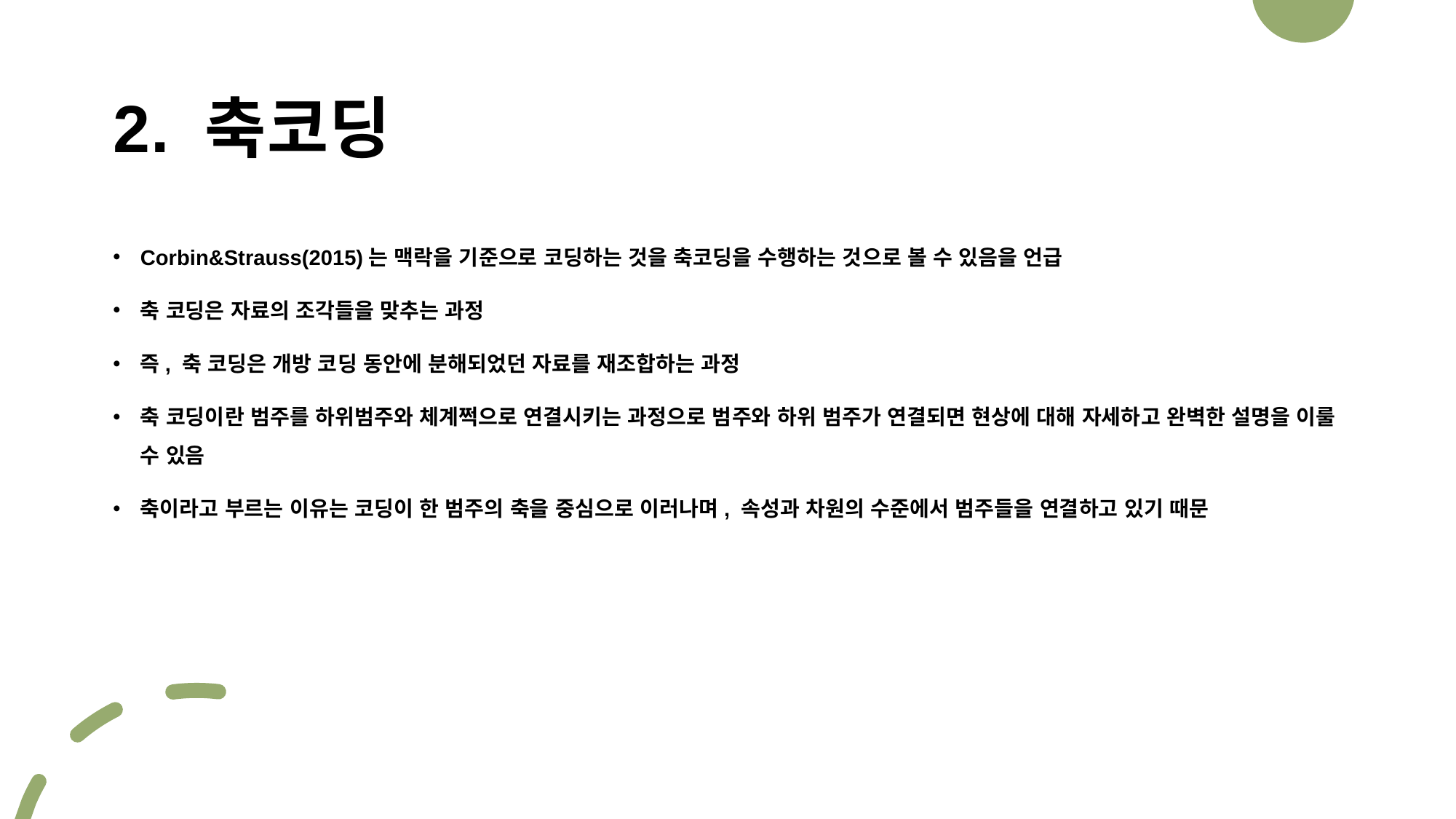

# 2. 축코딩
Corbin&Strauss(2015)는 맥락을 기준으로 코딩하는 것을 축코딩을 수행하는 것으로 볼 수 있음을 언급
축 코딩은 자료의 조각들을 맞추는 과정
즉, 축 코딩은 개방 코딩 동안에 분해되었던 자료를 재조합하는 과정
축 코딩이란 범주를 하위범주와 체계쩍으로 연결시키는 과정으로 범주와 하위 범주가 연결되면 현상에 대해 자세하고 완벽한 설명을 이룰 수 있음
축이라고 부르는 이유는 코딩이 한 범주의 축을 중심으로 이러나며, 속성과 차원의 수준에서 범주들을 연결하고 있기 때문